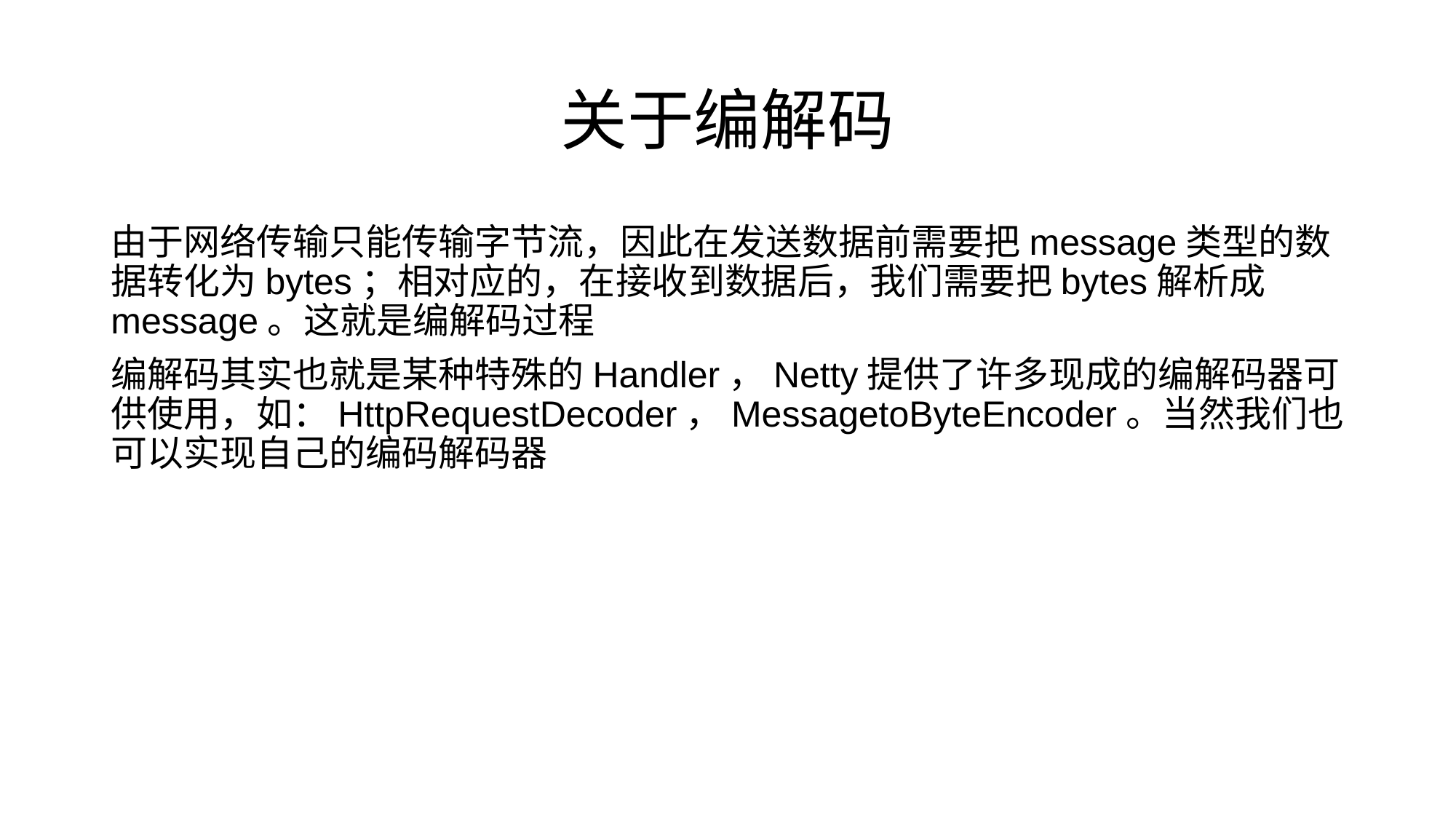

# 关于编解码
由于网络传输只能传输字节流，因此在发送数据前需要把message类型的数据转化为bytes；相对应的，在接收到数据后，我们需要把bytes解析成message。这就是编解码过程
编解码其实也就是某种特殊的Handler，Netty提供了许多现成的编解码器可供使用，如：HttpRequestDecoder，MessagetoByteEncoder。当然我们也可以实现自己的编码解码器